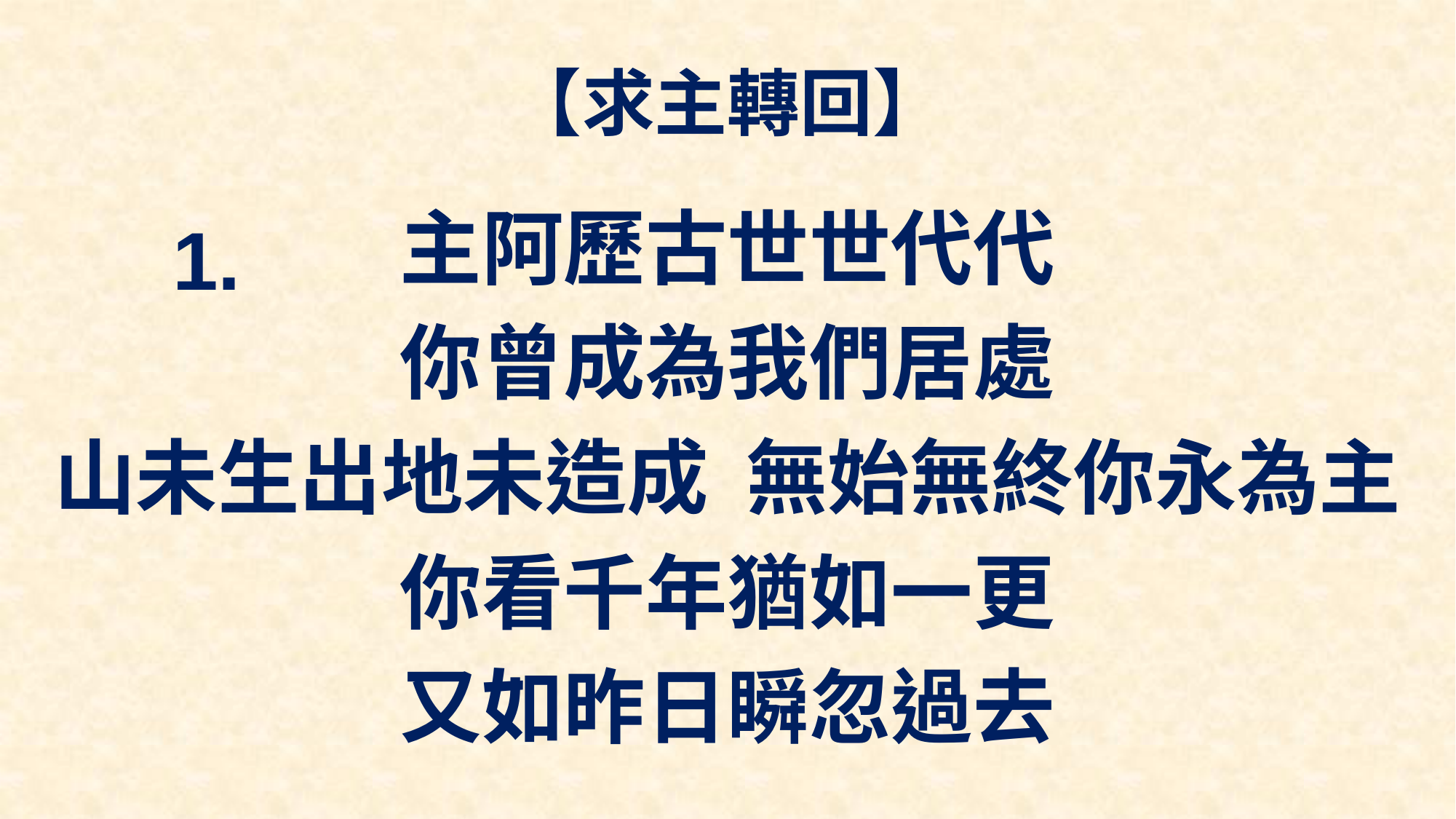

# 【求主轉回】
主阿歷古世世代代
你曾成為我們居處
山未生出地未造成  無始無終你永為主
你看千年猶如一更
又如昨日瞬忽過去
1.